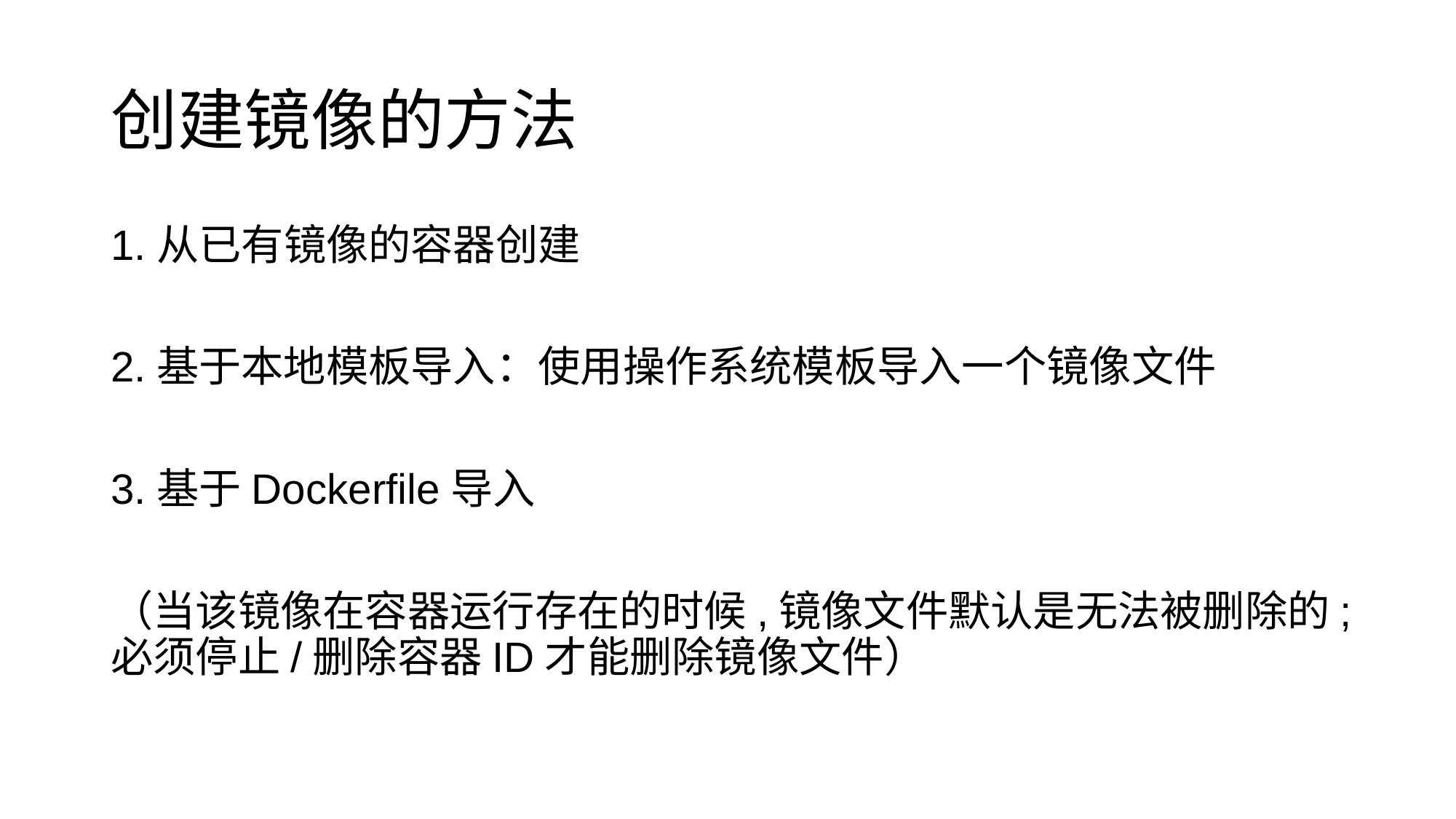

# 创建镜像的方法
1.从已有镜像的容器创建

2.基于本地模板导入：使用操作系统模板导入一个镜像文件

3.基于Dockerfile导入

（当该镜像在容器运行存在的时候,镜像文件默认是无法被删除的;必须停止/删除容器ID才能删除镜像文件）